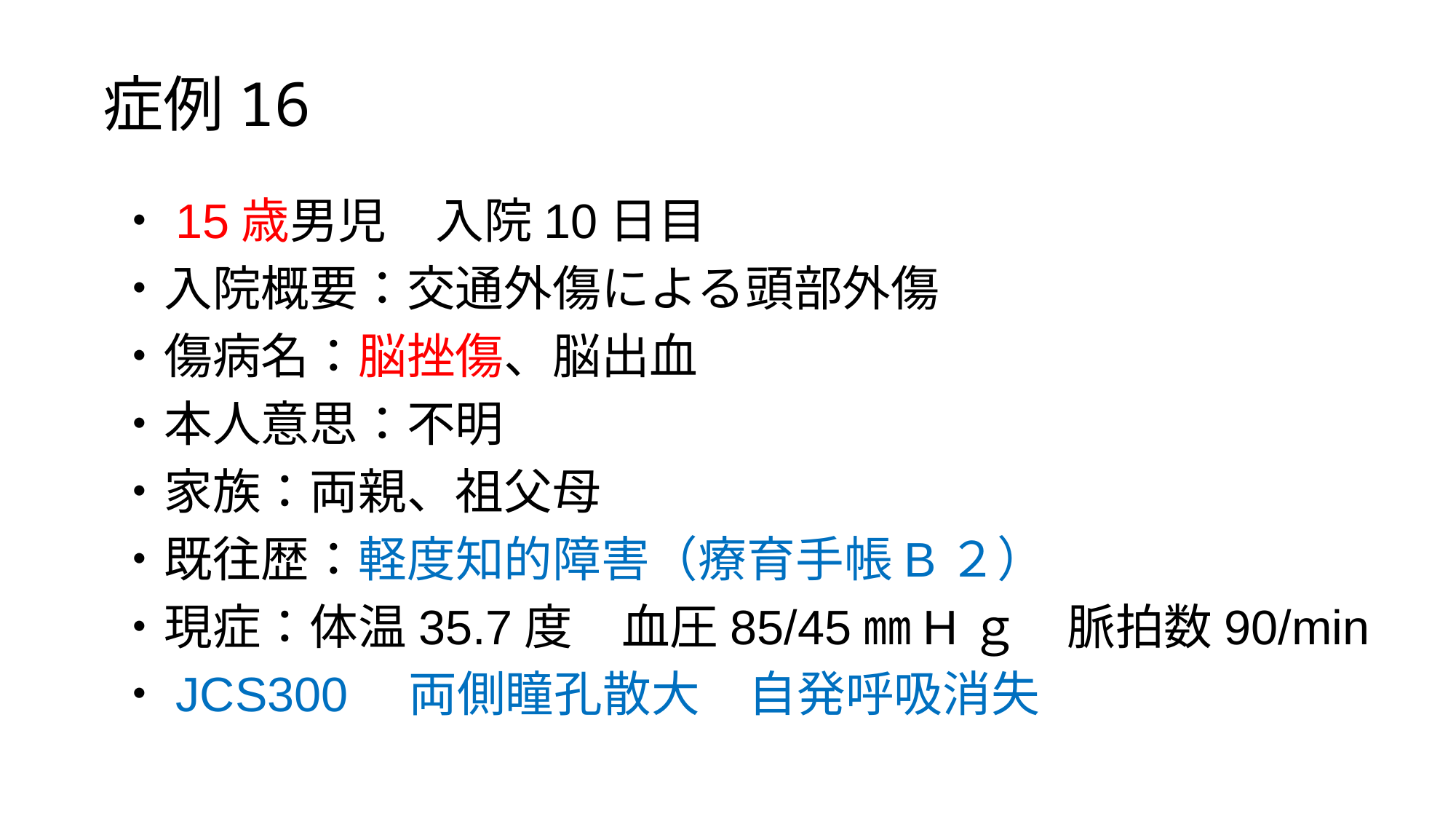

# 症例16
・15歳男児　入院10日目
・入院概要：交通外傷による頭部外傷
・傷病名：脳挫傷、脳出血
・本人意思：不明
・家族：両親、祖父母
・既往歴：軽度知的障害（療育手帳B２）
・現症：体温35.7度　血圧85/45㎜Hｇ　脈拍数90/min
・JCS300　両側瞳孔散大　自発呼吸消失